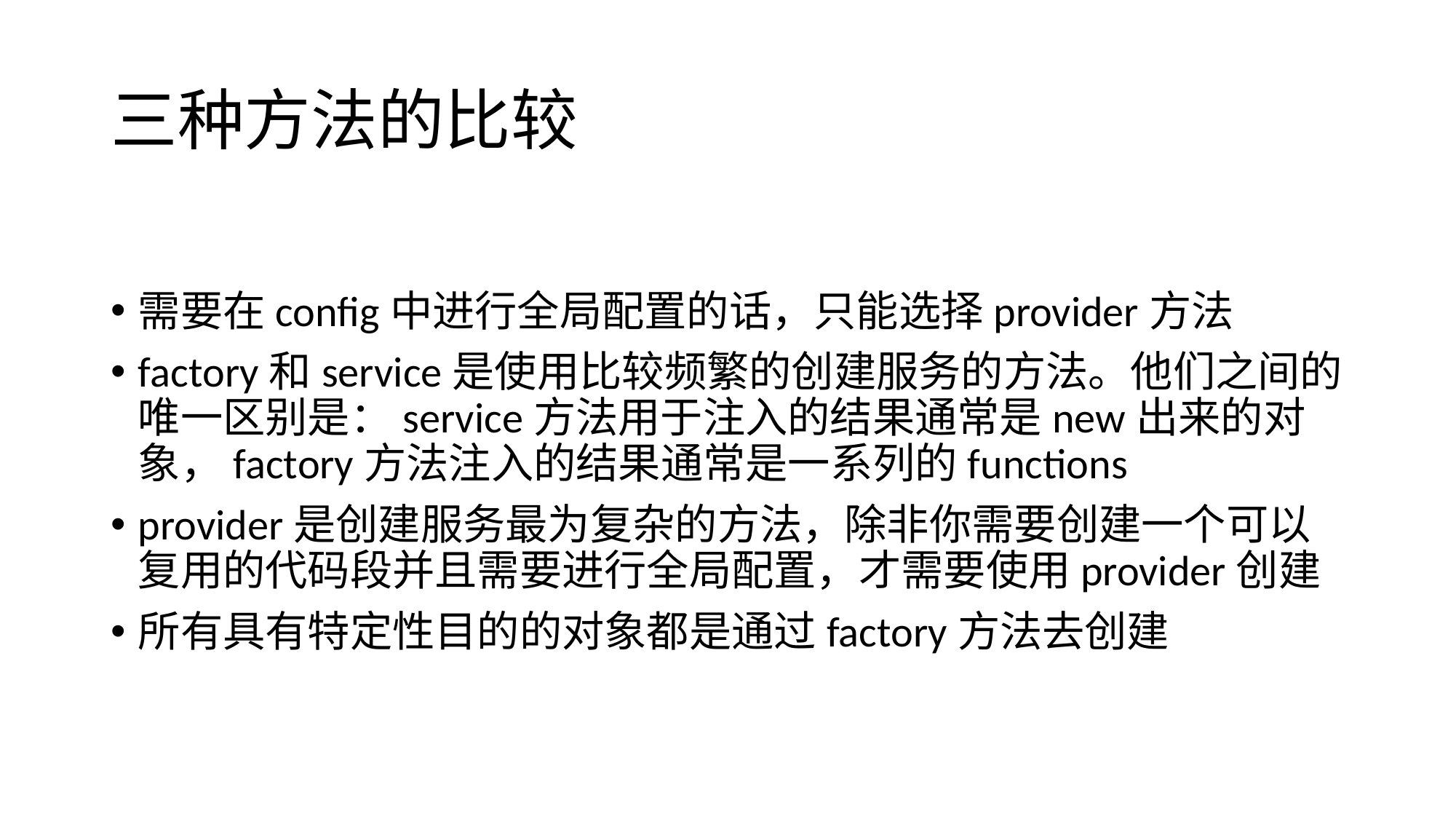

# 三种方法的比较

需要在config中进行全局配置的话，只能选择provider方法
factory和service是使用比较频繁的创建服务的方法。他们之间的唯一区别是：service方法用于注入的结果通常是new出来的对象，factory方法注入的结果通常是一系列的functions
provider是创建服务最为复杂的方法，除非你需要创建一个可以复用的代码段并且需要进行全局配置，才需要使用provider创建
所有具有特定性目的的对象都是通过factory方法去创建